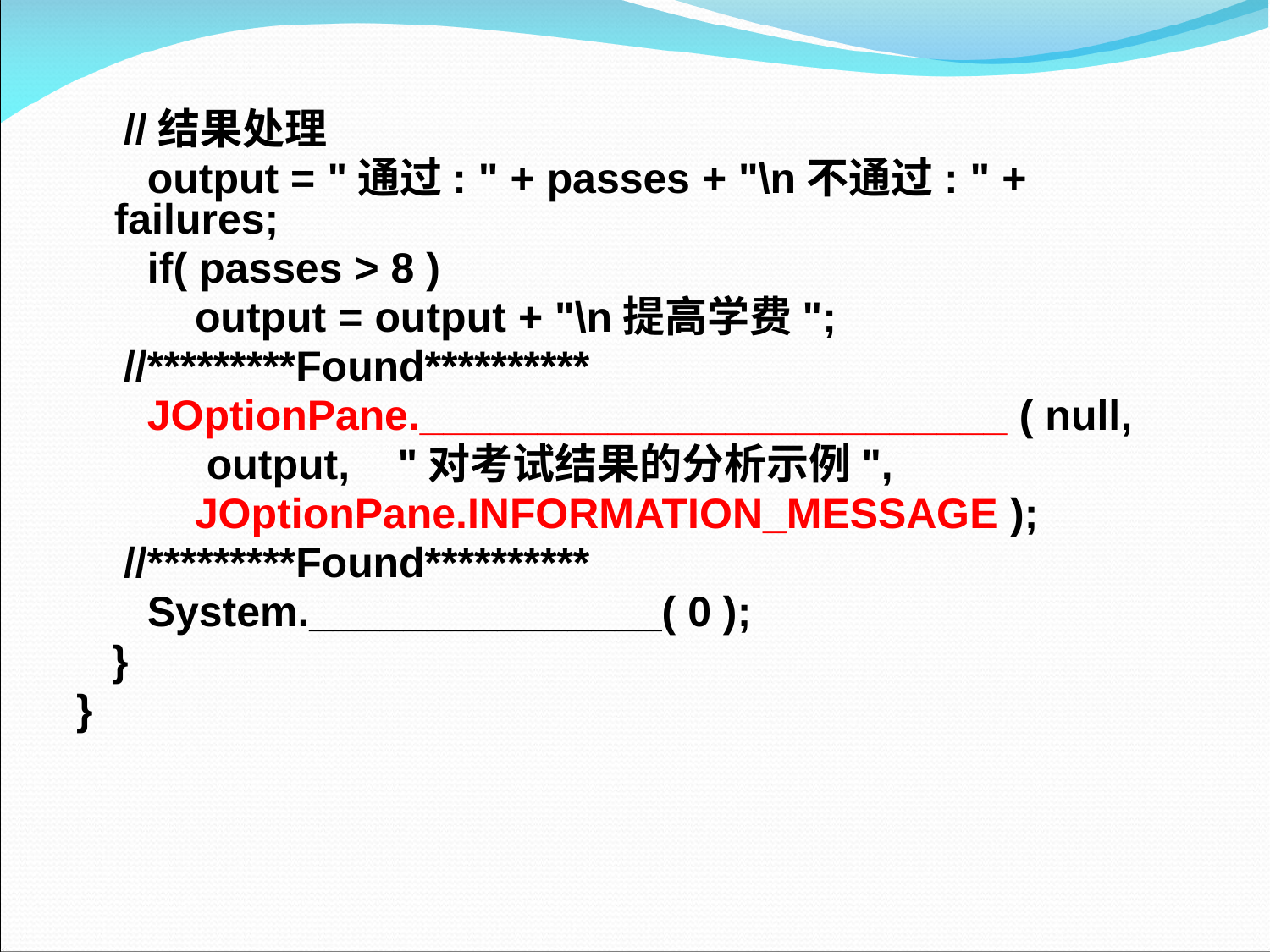

//结果处理
      output = "通过: " + passes + "\n不通过: " + failures;
      if( passes > 8 )
          output = output + "\n提高学费";
    //*********Found**********
      JOptionPane._________________________ ( null,
           output,    "对考试结果的分析示例",
          JOptionPane.INFORMATION_MESSAGE );
    //*********Found**********
      System._______________( 0 );
   }
}